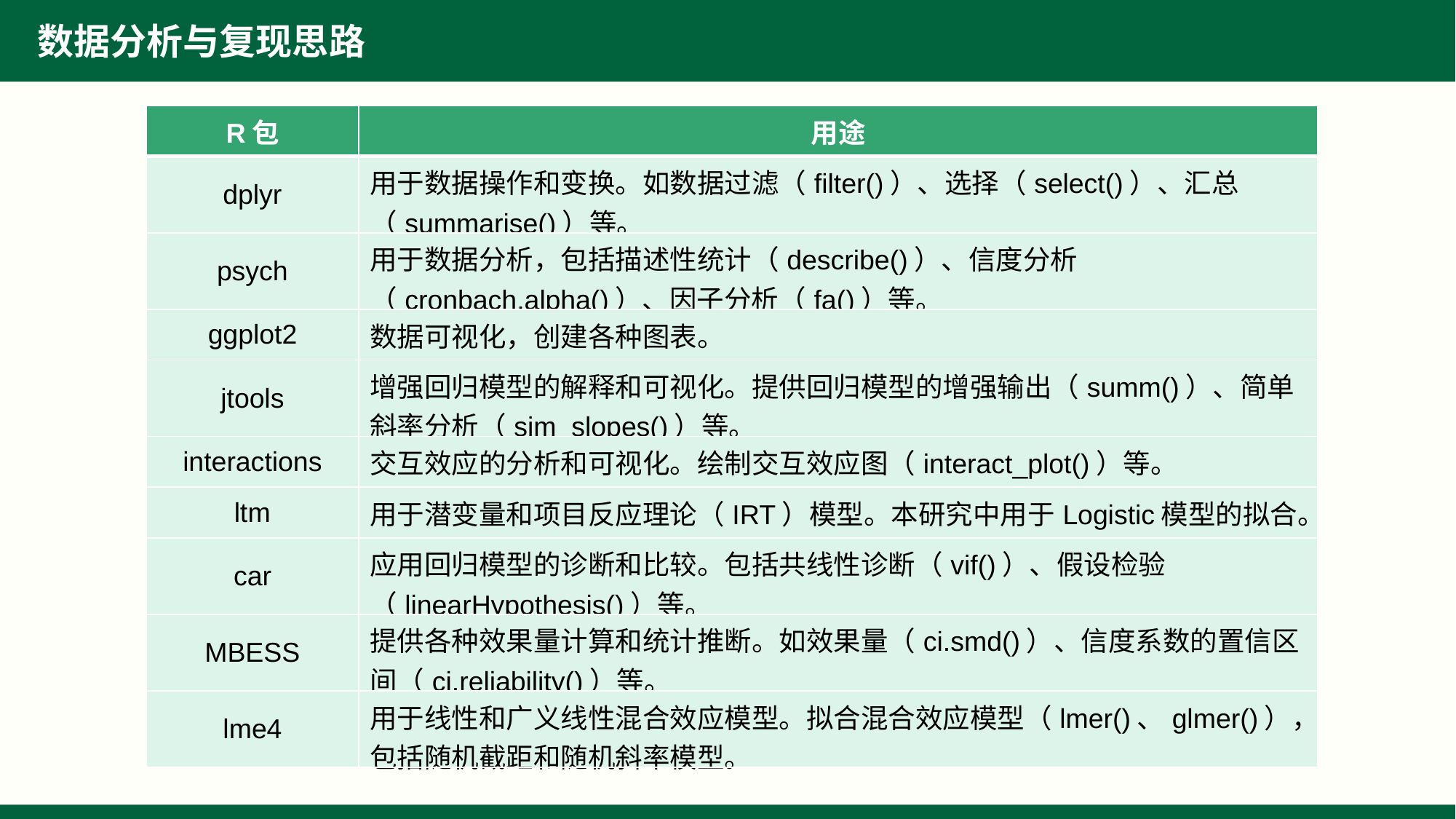

数据分析与复现思路
| R包 | 用途 |
| --- | --- |
| dplyr | 用于数据操作和变换。如数据过滤（filter()）、选择（select()）、汇总（summarise()）等。 |
| psych | 用于数据分析，包括描述性统计（describe()）、信度分析（cronbach.alpha()）、因子分析（fa()）等。 |
| ggplot2 | 数据可视化，创建各种图表。 |
| jtools | 增强回归模型的解释和可视化。提供回归模型的增强输出（summ()）、简单斜率分析（sim\_slopes()）等。 |
| interactions | 交互效应的分析和可视化。绘制交互效应图（interact\_plot()）等。 |
| ltm | 用于潜变量和项目反应理论（IRT）模型。本研究中用于Logistic模型的拟合。 |
| car | 应用回归模型的诊断和比较。包括共线性诊断（vif()）、假设检验（linearHypothesis()）等。 |
| MBESS | 提供各种效果量计算和统计推断。如效果量（ci.smd()）、信度系数的置信区间（ci.reliability()）等。 |
| lme4 | 用于线性和广义线性混合效应模型。拟合混合效应模型（lmer()、glmer()），包括随机截距和随机斜率模型。 |